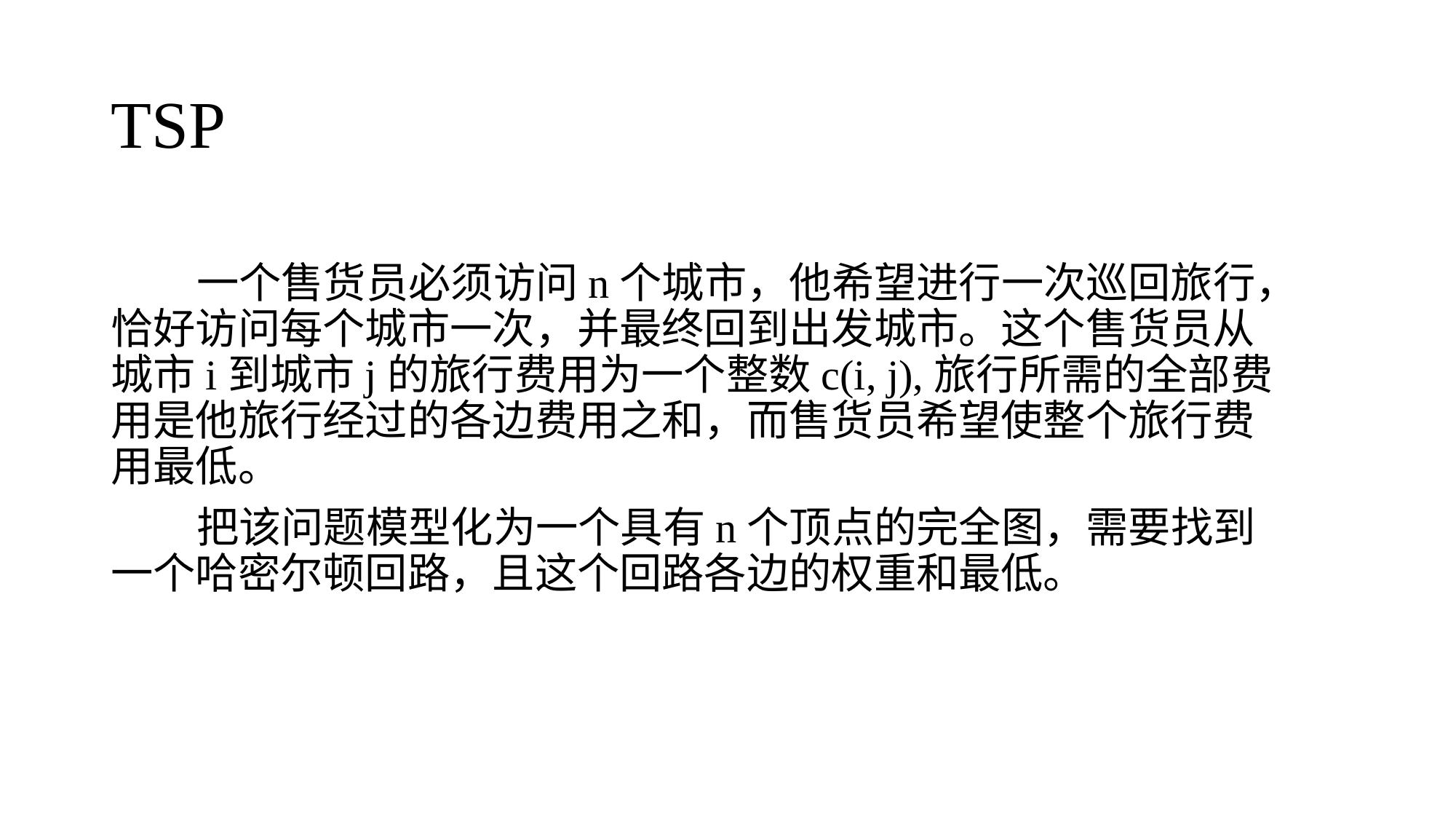

# TSP
        一个售货员必须访问n个城市，他希望进行一次巡回旅行，恰好访问每个城市一次，并最终回到出发城市。这个售货员从城市i到城市j的旅行费用为一个整数c(i, j),旅行所需的全部费用是他旅行经过的各边费用之和，而售货员希望使整个旅行费用最低。
        把该问题模型化为一个具有n个顶点的完全图，需要找到一个哈密尔顿回路，且这个回路各边的权重和最低。